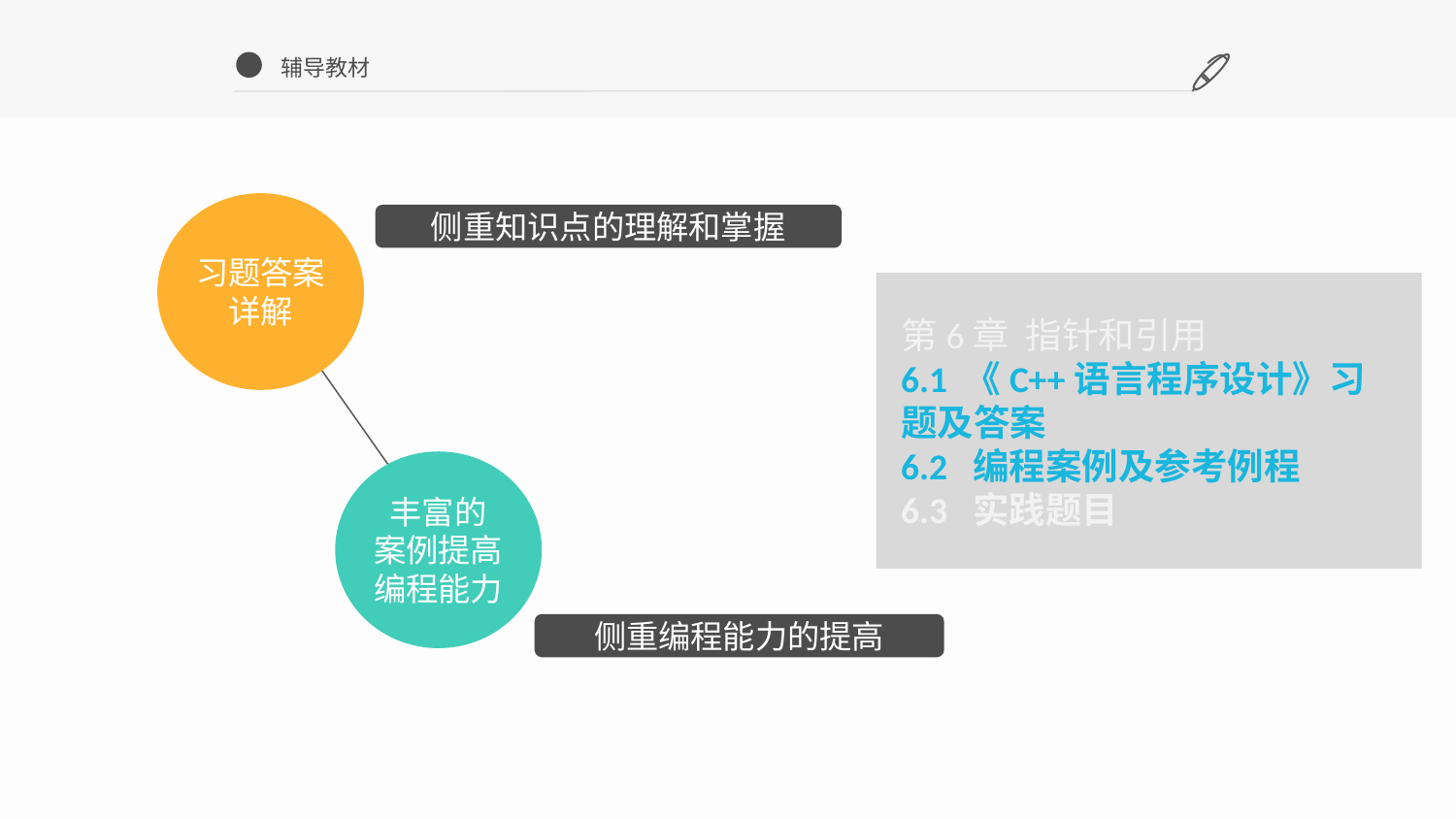

辅导教材

习题答案详解
侧重知识点的理解和掌握

第6章  指针和引用
6.1 《C++语言程序设计》习题及答案
6.2  编程案例及参考例程
6.3  实践题目
丰富的
案例提高编程能力
侧重编程能力的提高